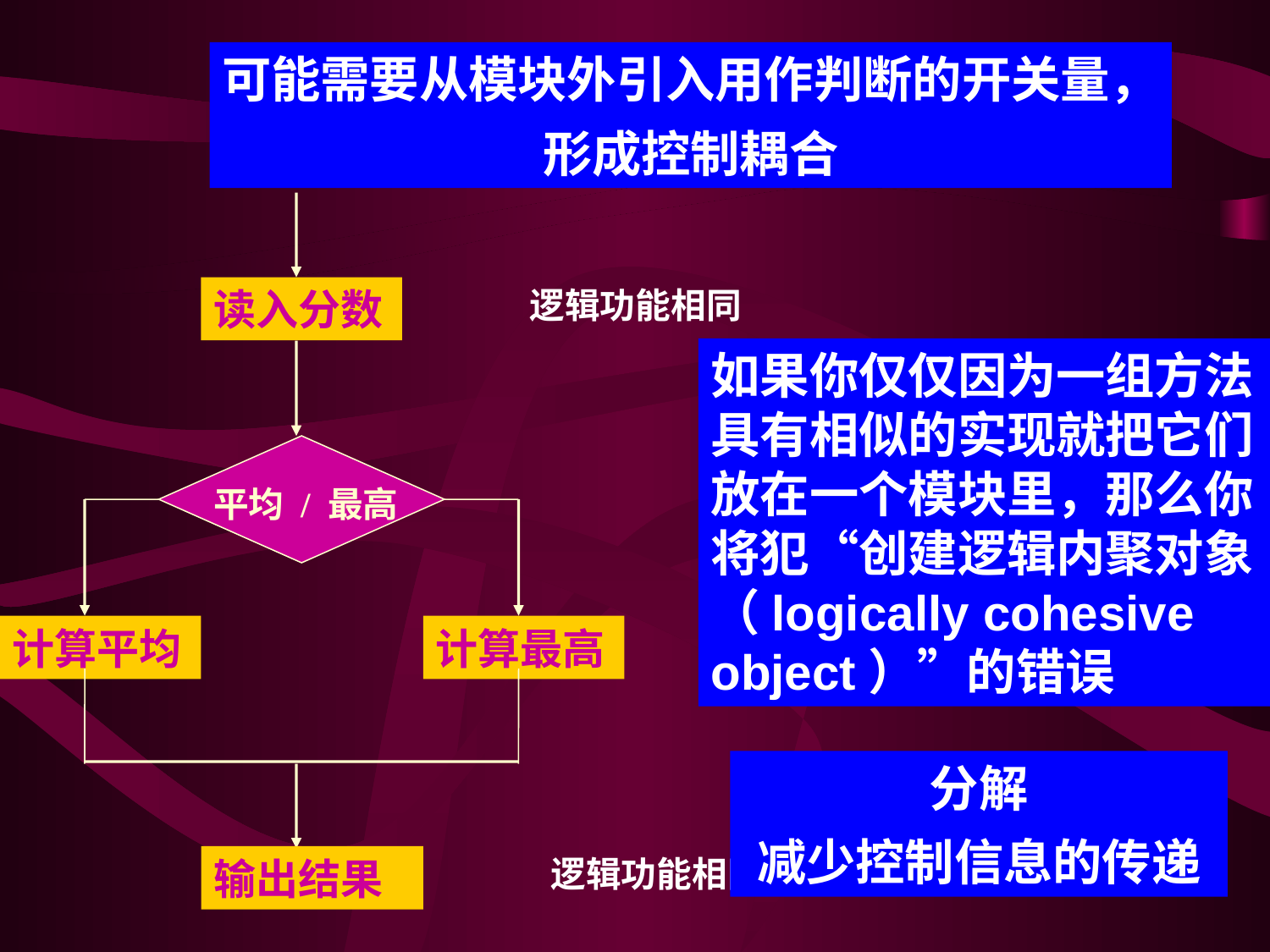

可能需要从模块外引入用作判断的开关量，
形成控制耦合

逻辑功能相同
读入分数

平均 / 最高

计算平均
计算最高

输出结果
逻辑功能相同

如果你仅仅因为一组方法具有相似的实现就把它们放在一个模块里，那么你将犯“创建逻辑内聚对象（logically cohesive object）”的错误
分解
减少控制信息的传递

52